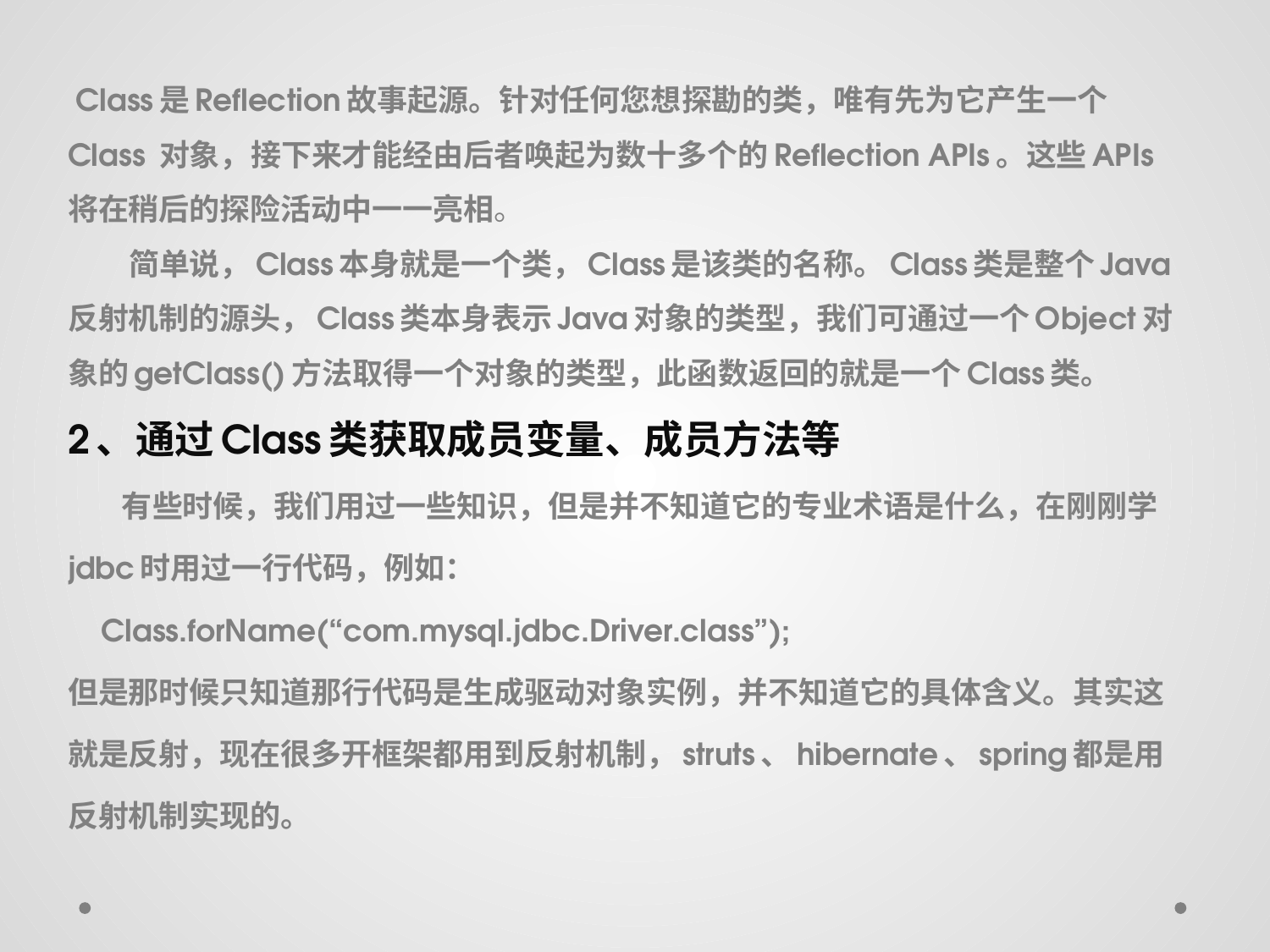

Class是Reflection故事起源。针对任何您想探勘的类，唯有先为它产生一个Class 对象，接下来才能经由后者唤起为数十多个的Reflection APIs。这些APIs将在稍后的探险活动中一一亮相。
        简单说，Class本身就是一个类，Class是该类的名称。Class类是整个Java反射机制的源头，Class类本身表示Java对象的类型，我们可通过一个Object对象的getClass()方法取得一个对象的类型，此函数返回的就是一个Class类。
2、通过Class类获取成员变量、成员方法等
       有些时候，我们用过一些知识，但是并不知道它的专业术语是什么，在刚刚学jdbc时用过一行代码，例如：
    Class.forName(“com.mysql.jdbc.Driver.class”);
但是那时候只知道那行代码是生成驱动对象实例，并不知道它的具体含义。其实这就是反射，现在很多开框架都用到反射机制，struts、hibernate、spring都是用反射机制实现的。